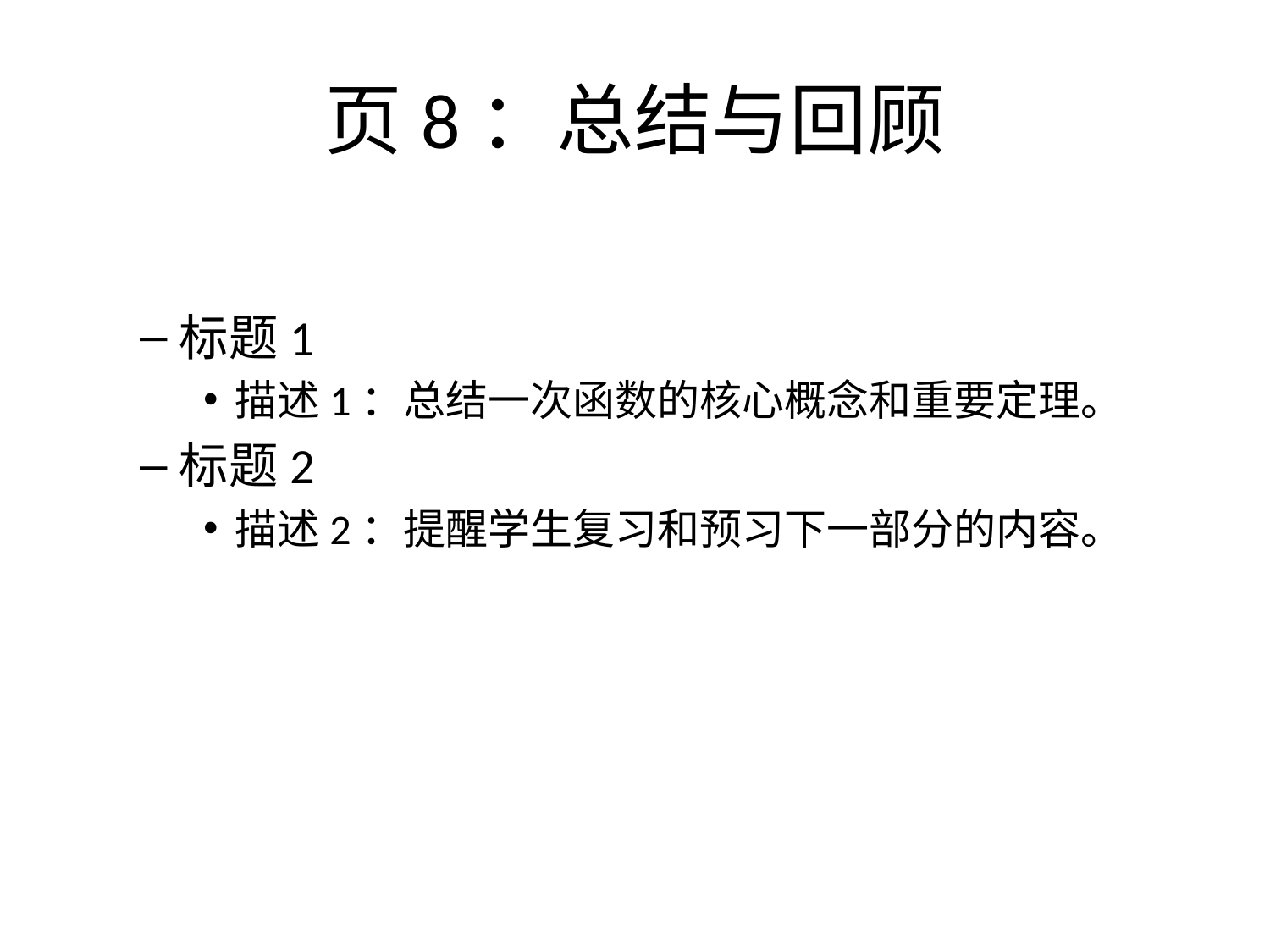

# 页8：总结与回顾

标题1
描述1：总结一次函数的核心概念和重要定理。
标题2
描述2：提醒学生复习和预习下一部分的内容。